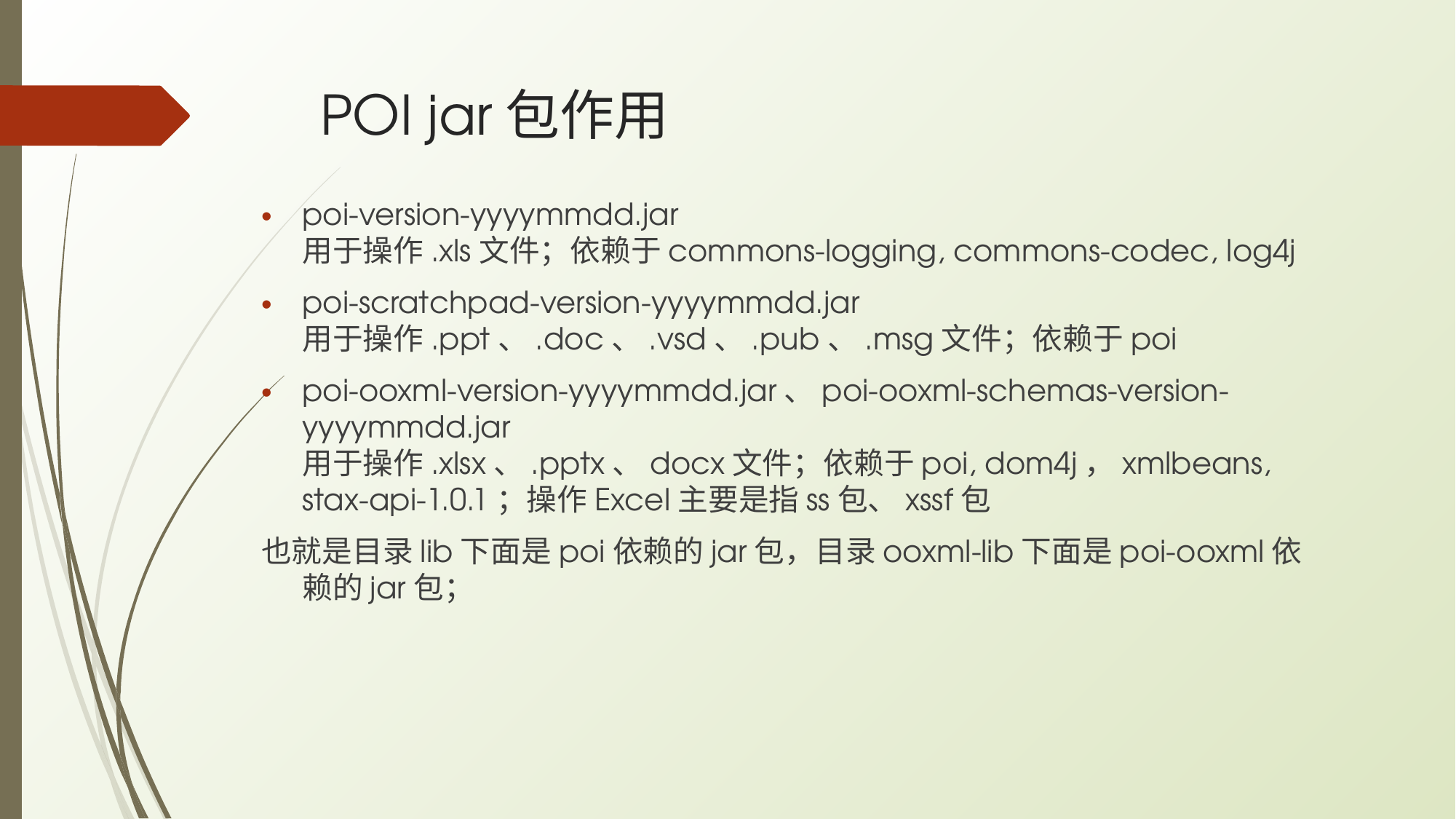

# POI jar包作用
poi-version-yyyymmdd.jar
用于操作.xls文件；依赖于commons-logging, commons-codec, log4j
poi-scratchpad-version-yyyymmdd.jar
用于操作.ppt、.doc、.vsd、.pub、.msg文件；依赖于poi
poi-ooxml-version-yyyymmdd.jar、poi-ooxml-schemas-version-yyyymmdd.jar
用于操作.xlsx、.pptx、docx文件；依赖于poi, dom4j，xmlbeans, stax-api-1.0.1；操作Excel主要是指ss包、xssf包
也就是目录lib下面是poi依赖的jar包，目录ooxml-lib下面是poi-ooxml依赖的jar包；